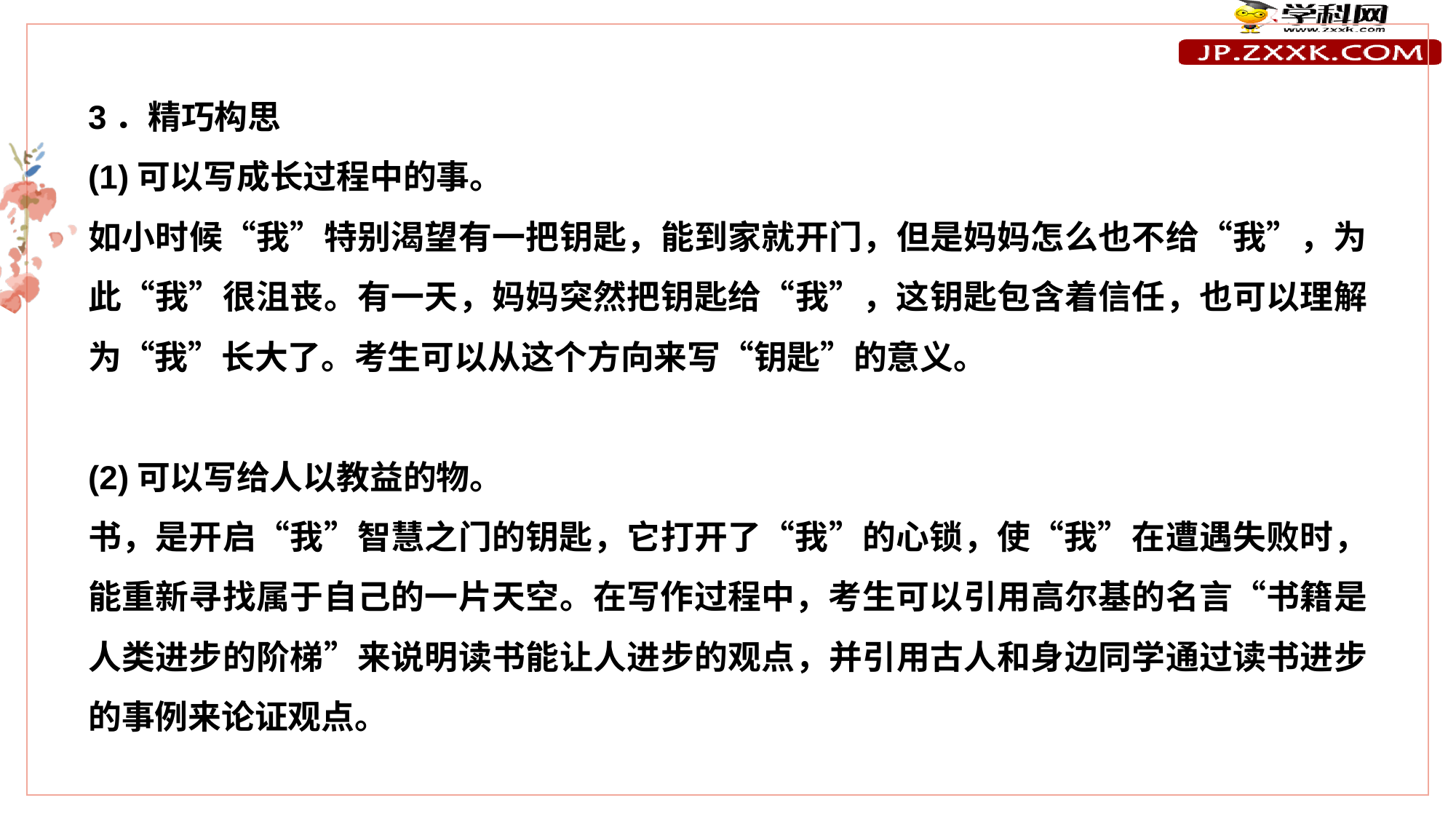

3．精巧构思
(1)可以写成长过程中的事。
如小时候“我”特别渴望有一把钥匙，能到家就开门，但是妈妈怎么也不给“我”，为此“我”很沮丧。有一天，妈妈突然把钥匙给“我”，这钥匙包含着信任，也可以理解为“我”长大了。考生可以从这个方向来写“钥匙”的意义。

(2)可以写给人以教益的物。
书，是开启“我”智慧之门的钥匙，它打开了“我”的心锁，使“我”在遭遇失败时，能重新寻找属于自己的一片天空。在写作过程中，考生可以引用高尔基的名言“书籍是人类进步的阶梯”来说明读书能让人进步的观点，并引用古人和身边同学通过读书进步的事例来论证观点。